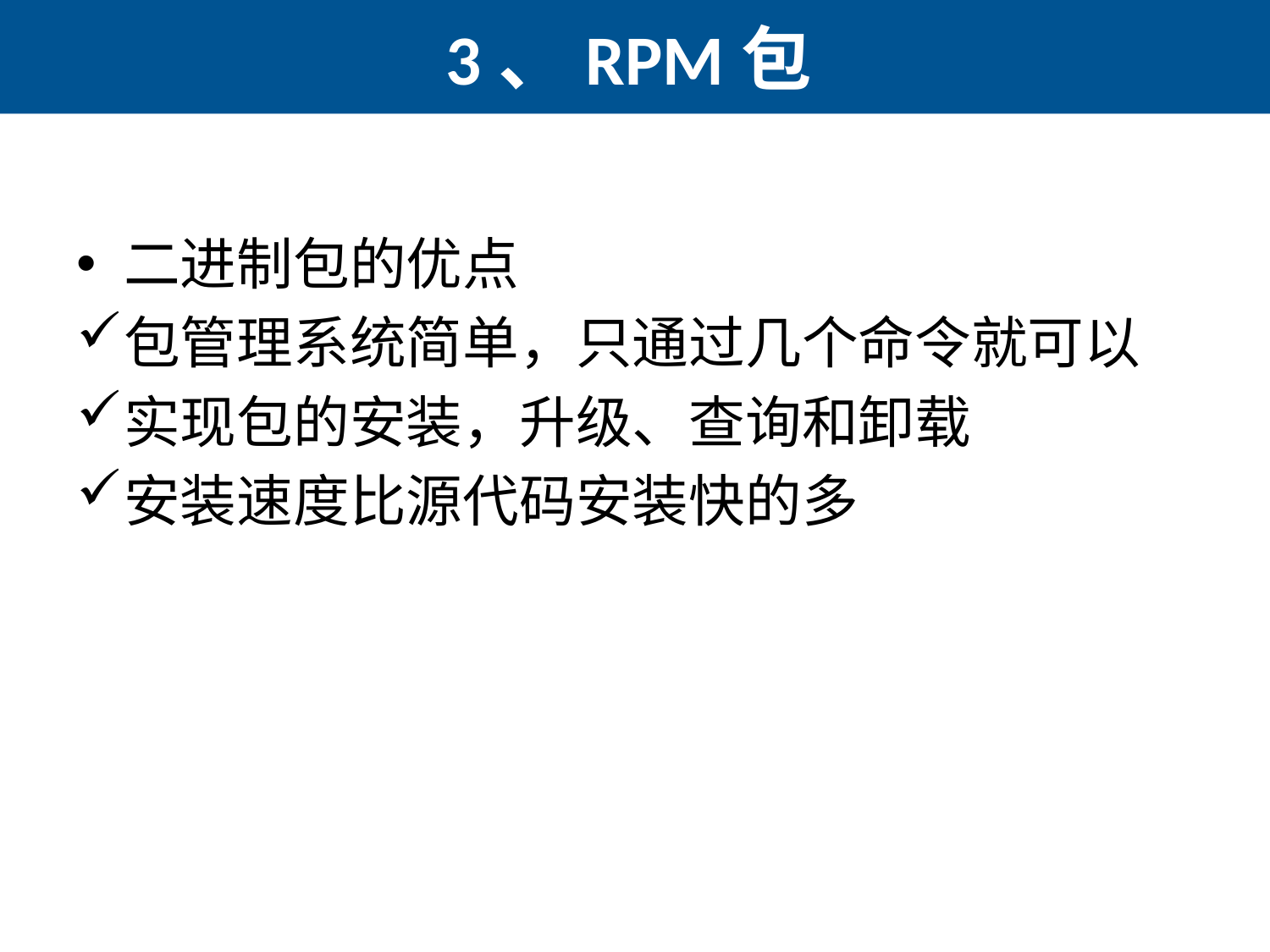

# 3、RPM包
二进制包的优点
包管理系统简单，只通过几个命令就可以
实现包的安装，升级、查询和卸载
安装速度比源代码安装快的多